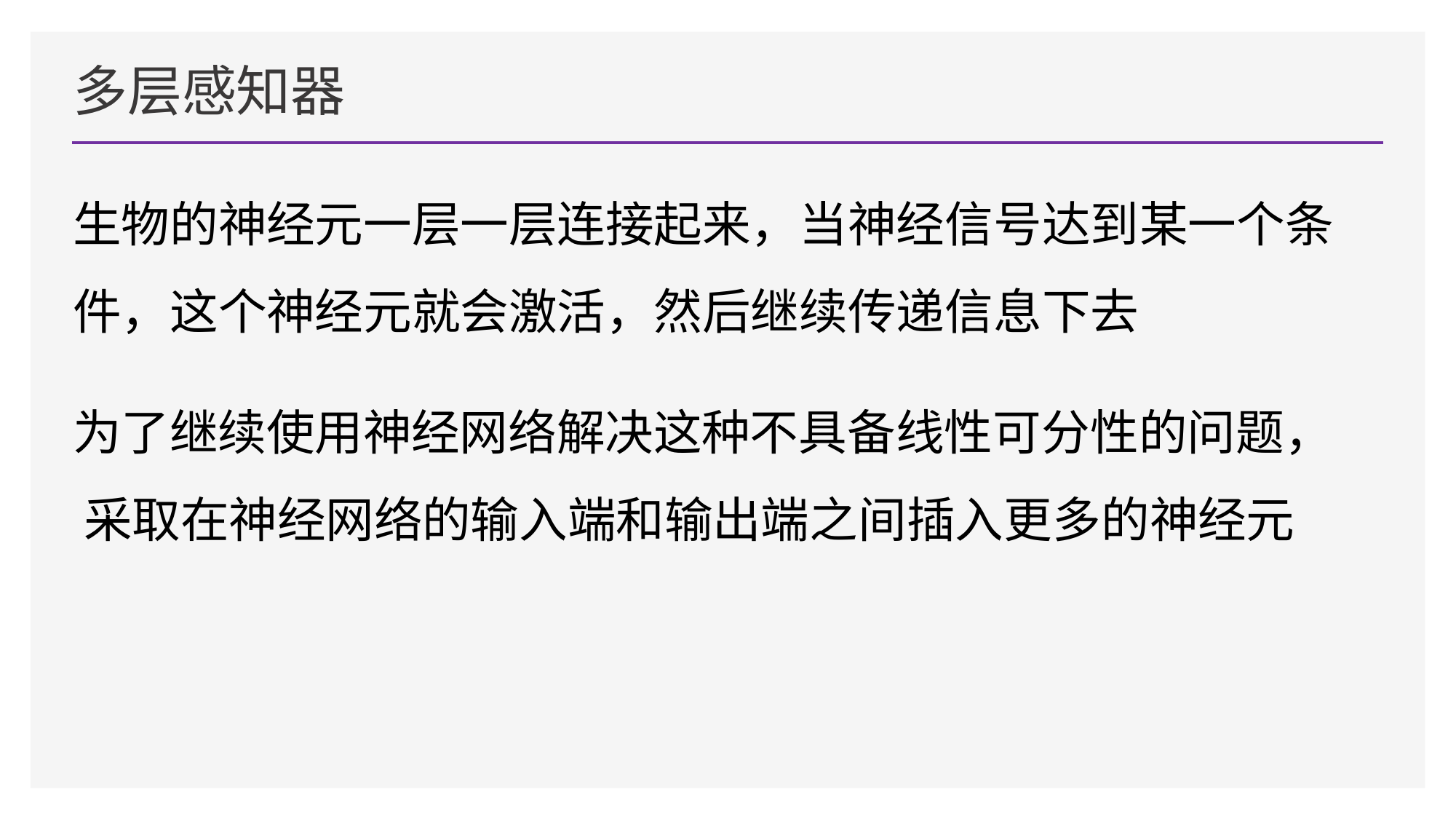

# 多层感知器
生物的神经元一层一层连接起来，当神经信号达到某一个条 件，这个神经元就会激活，然后继续传递信息下去
为了继续使用神经网络解决这种不具备线性可分性的问题，  采取在神经网络的输入端和输出端之间插入更多的神经元